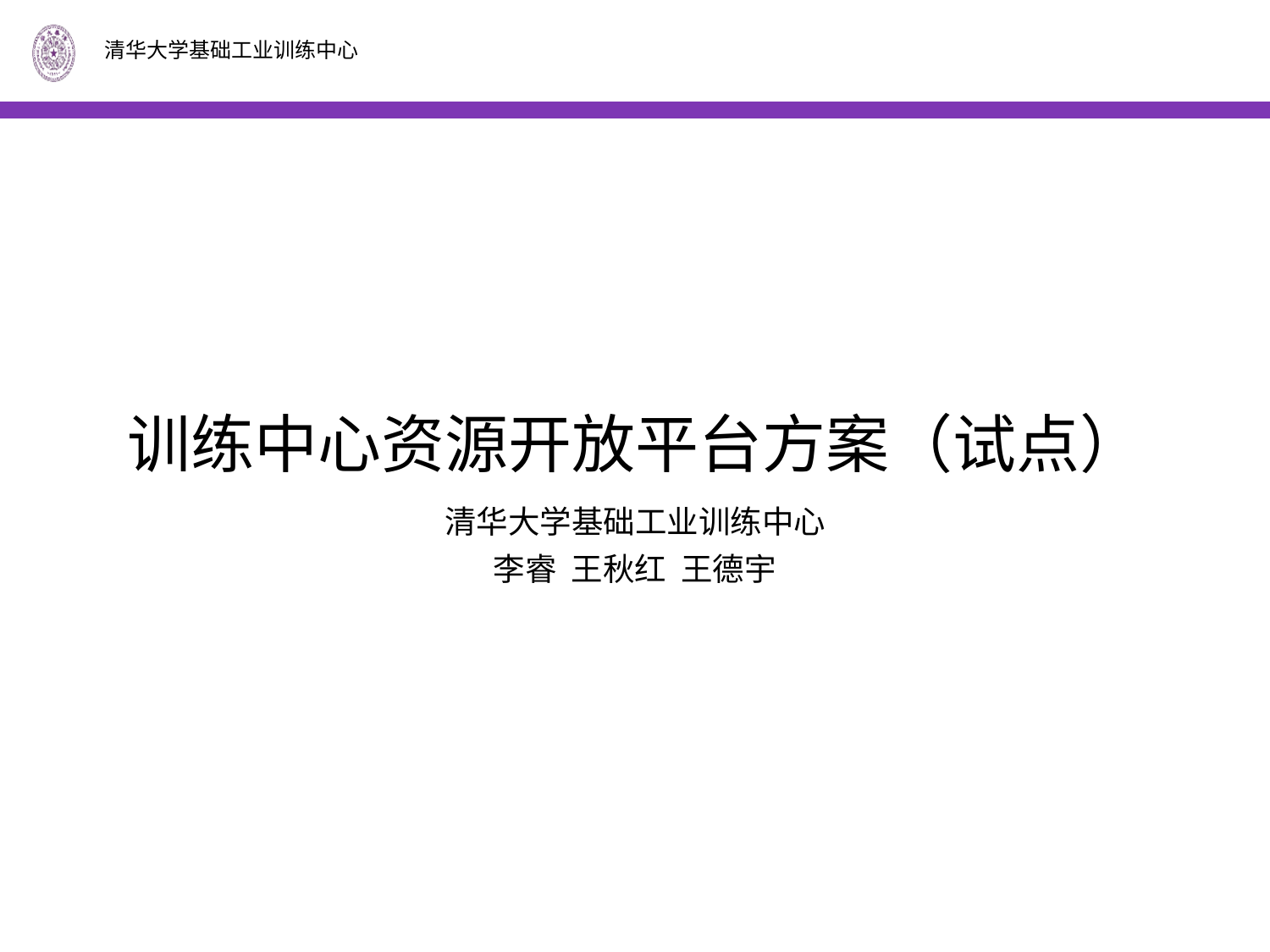

# 训练中心资源开放平台方案（试点）
清华大学基础工业训练中心
李睿  王秋红  王德宇